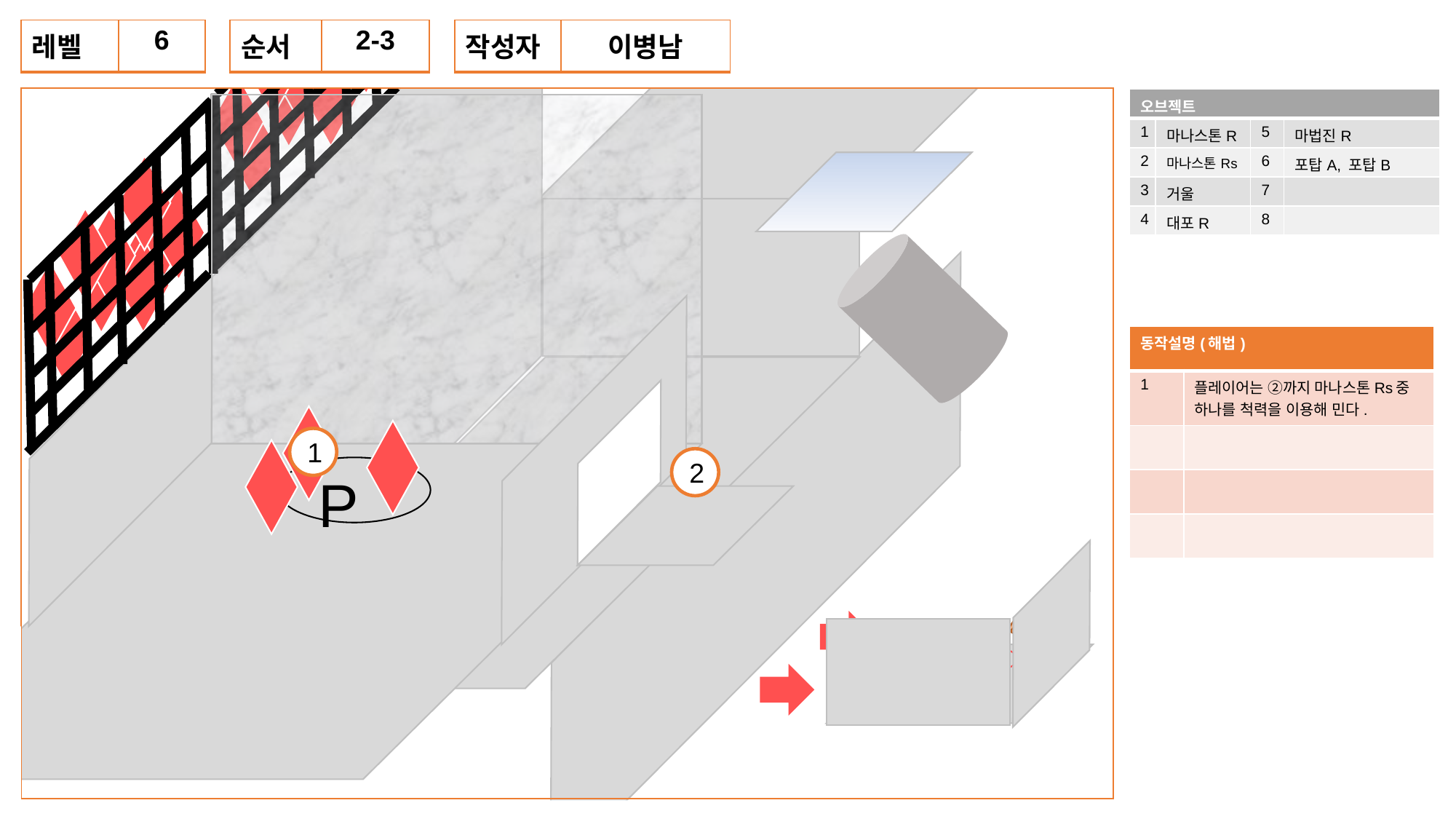

| 레벨 | 6 |
| --- | --- |
| 순서 | 2-3 |
| --- | --- |
| 작성자 | 이병남 |
| --- | --- |

| 오브젝트 |  |  |  |
| --- | --- | --- | --- |
| 1 | 마나스톤R | 5 | 마법진R |
| 2 | 마나스톤Rs | 6 | 포탑A, 포탑B |
| 3 | 거울 | 7 |  |
| 4 | 대포R | 8 |  |

| 동작설명(해법) |  |
| --- | --- |
| 1 | 플레이어는 ②까지 마나스톤Rs중 하나를 척력을 이용해 민다. |
|  |  |
|  |  |
|  |  |

1

2

P